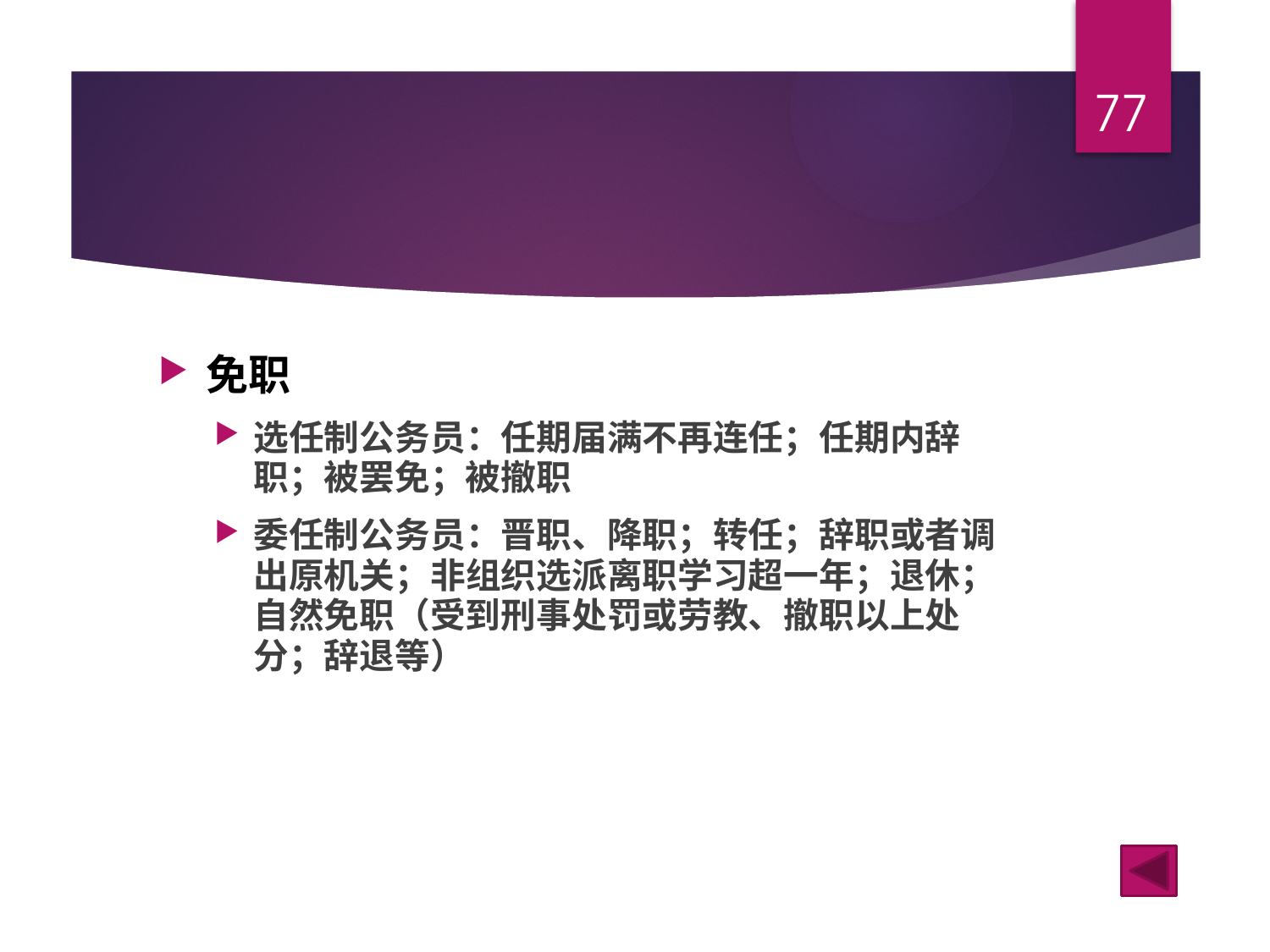

77
#
免职
选任制公务员：任期届满不再连任；任期内辞职；被罢免；被撤职
委任制公务员：晋职、降职；转任；辞职或者调出原机关；非组织选派离职学习超一年；退休；自然免职（受到刑事处罚或劳教、撤职以上处分；辞退等）